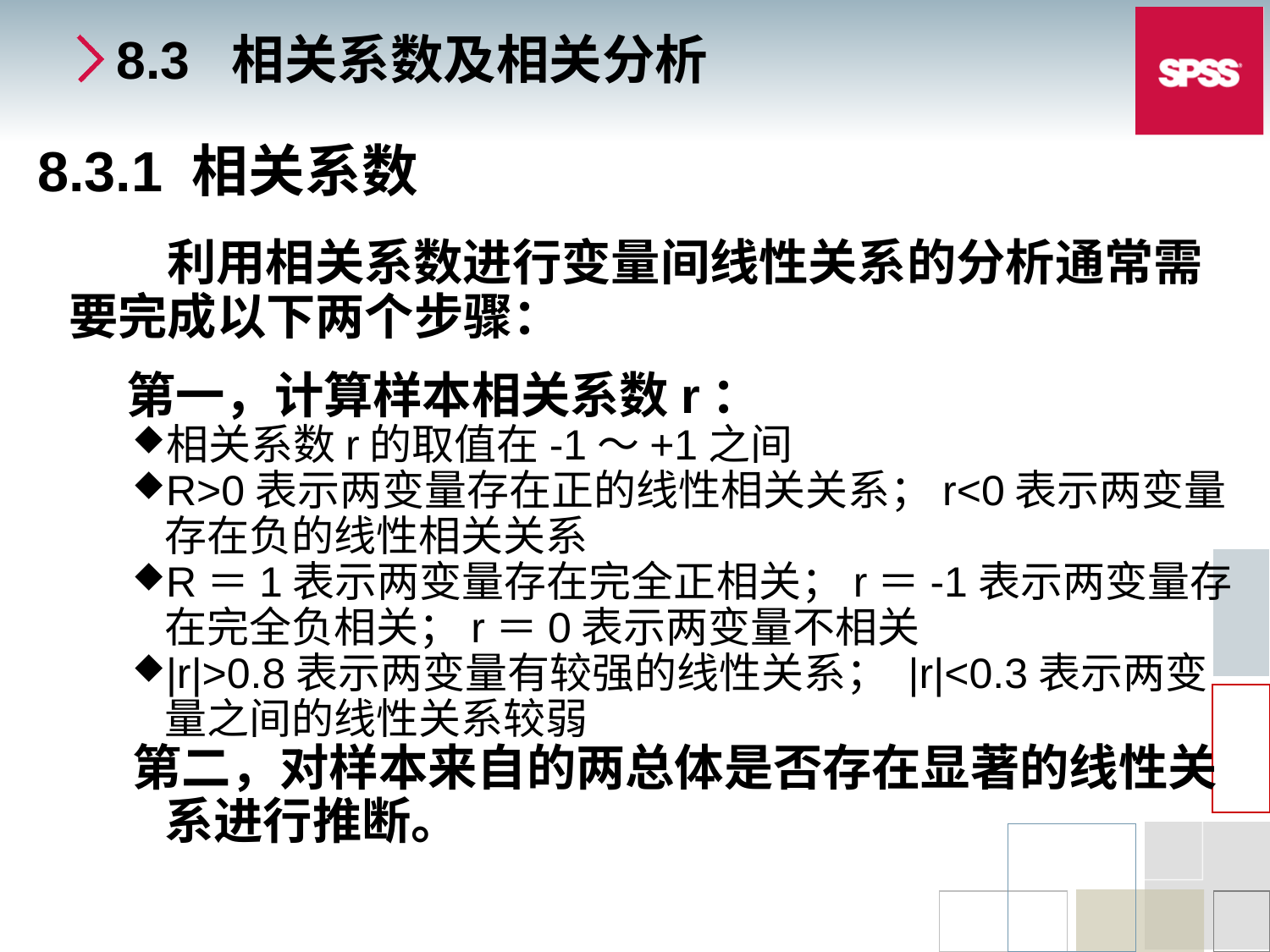

# 8.3  相关系数及相关分析
8.3.1 相关系数
         利用相关系数进行变量间线性关系的分析通常需要完成以下两个步骤：
       第一，计算样本相关系数r：
相关系数r的取值在-1～+1之间
R>0表示两变量存在正的线性相关关系；r<0表示两变量存在负的线性相关关系
R＝1表示两变量存在完全正相关；r＝-1表示两变量存在完全负相关；r＝0表示两变量不相关
|r|>0.8表示两变量有较强的线性关系； |r|<0.3表示两变量之间的线性关系较弱
第二，对样本来自的两总体是否存在显著的线性关系进行推断。